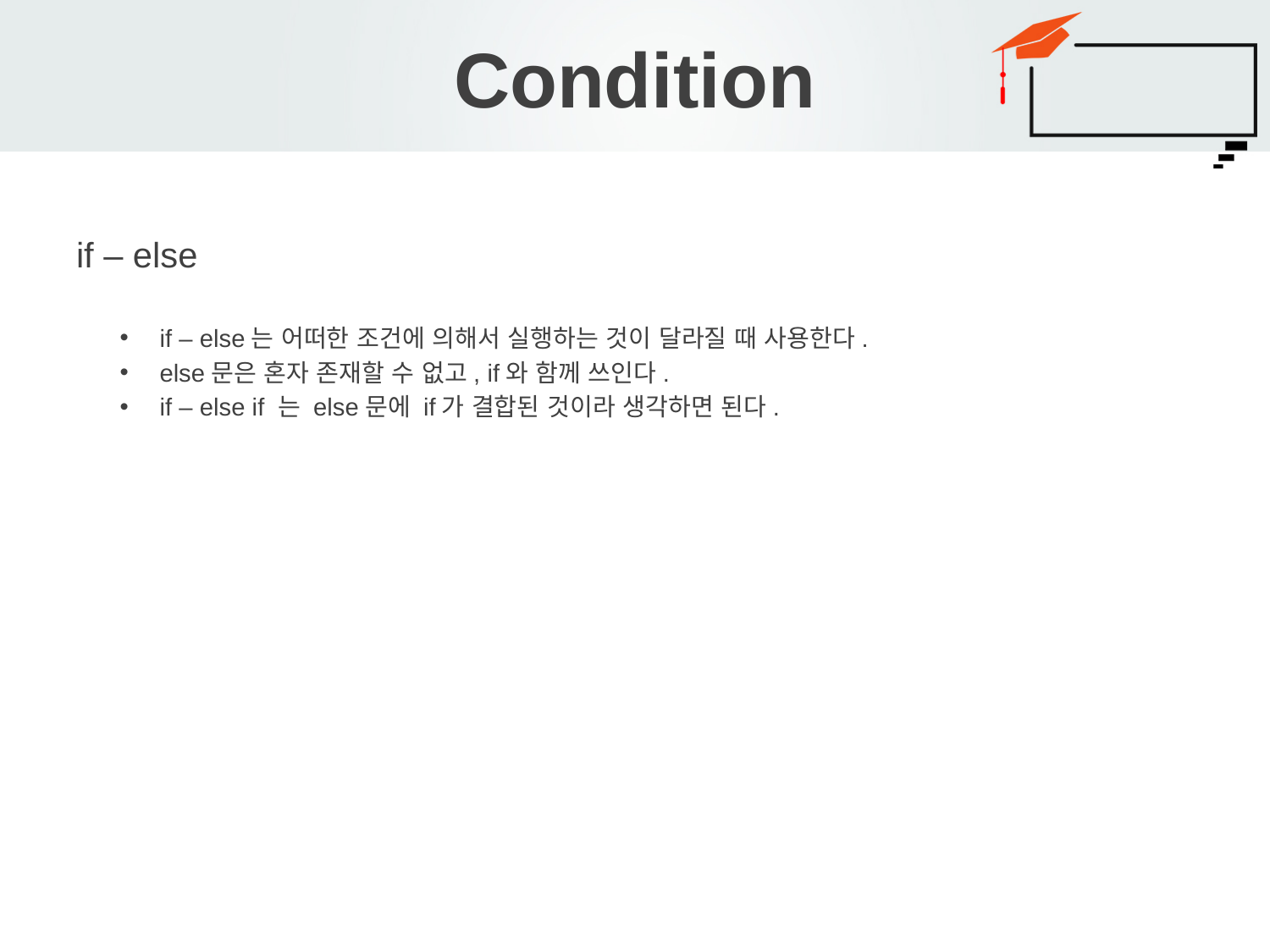

# Condition
if – else
if – else는 어떠한 조건에 의해서 실행하는 것이 달라질 때 사용한다.
else문은 혼자 존재할 수 없고, if와 함께 쓰인다.
if – else if 는 else문에 if가 결합된 것이라 생각하면 된다.